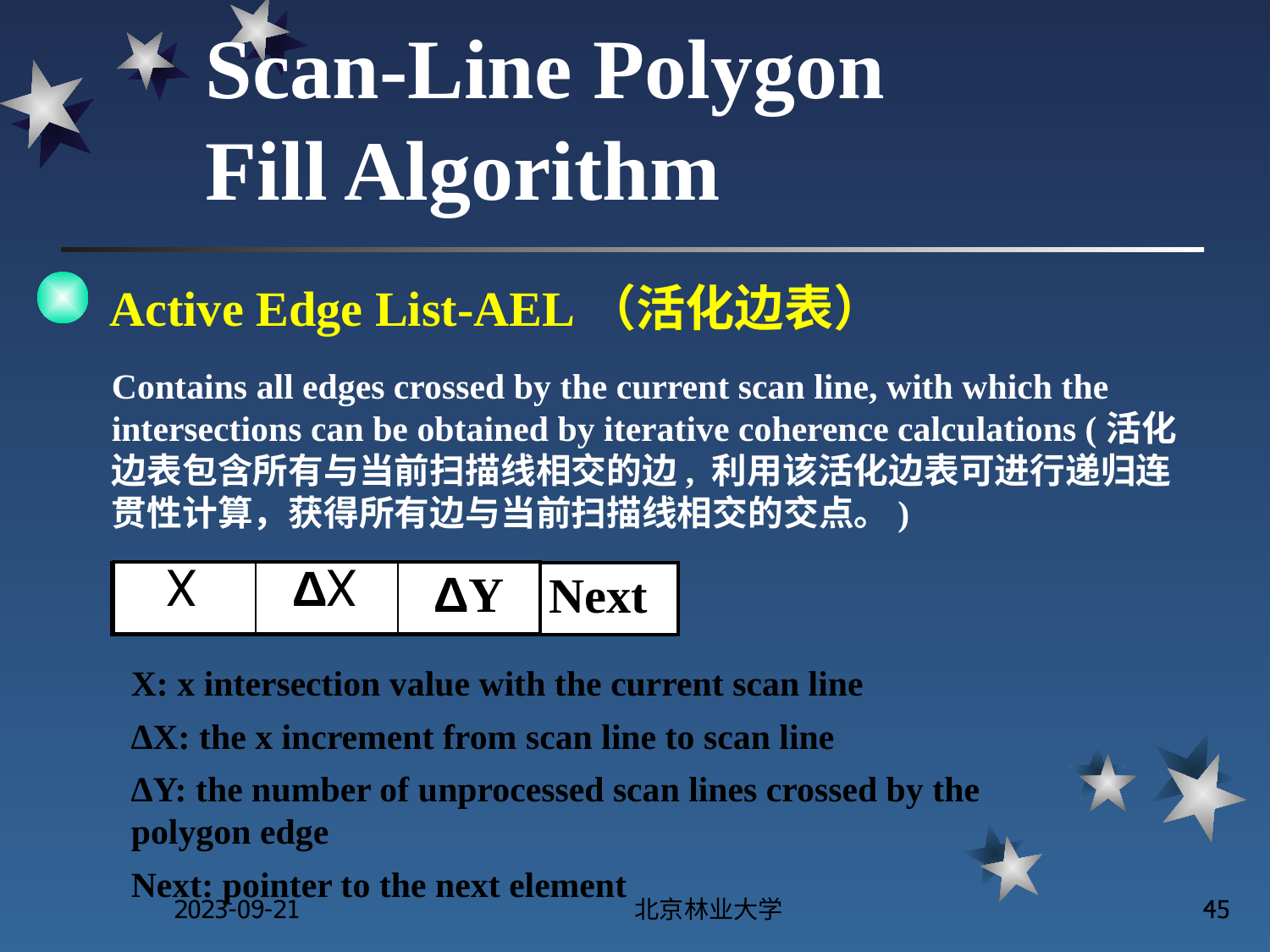

# Scan-Line Polygon Fill Algorithm
Active Edge List-AEL（活化边表）

Contains all edges crossed by the current scan line, with which the intersections can be obtained by iterative coherence calculations (活化边表包含所有与当前扫描线相交的边, 利用该活化边表可进行递归连贯性计算，获得所有边与当前扫描线相交的交点。)
| X | ΔX | ΔY |
| --- | --- | --- |
| X | ΔX | ΔY | Next |
| --- | --- | --- | --- |
X: x intersection value with the current scan line
∆X: the x increment from scan line to scan line
∆Y: the number of unprocessed scan lines crossed by the polygon edge
Next: pointer to the next element
2023-09-21
北京林业大学
45